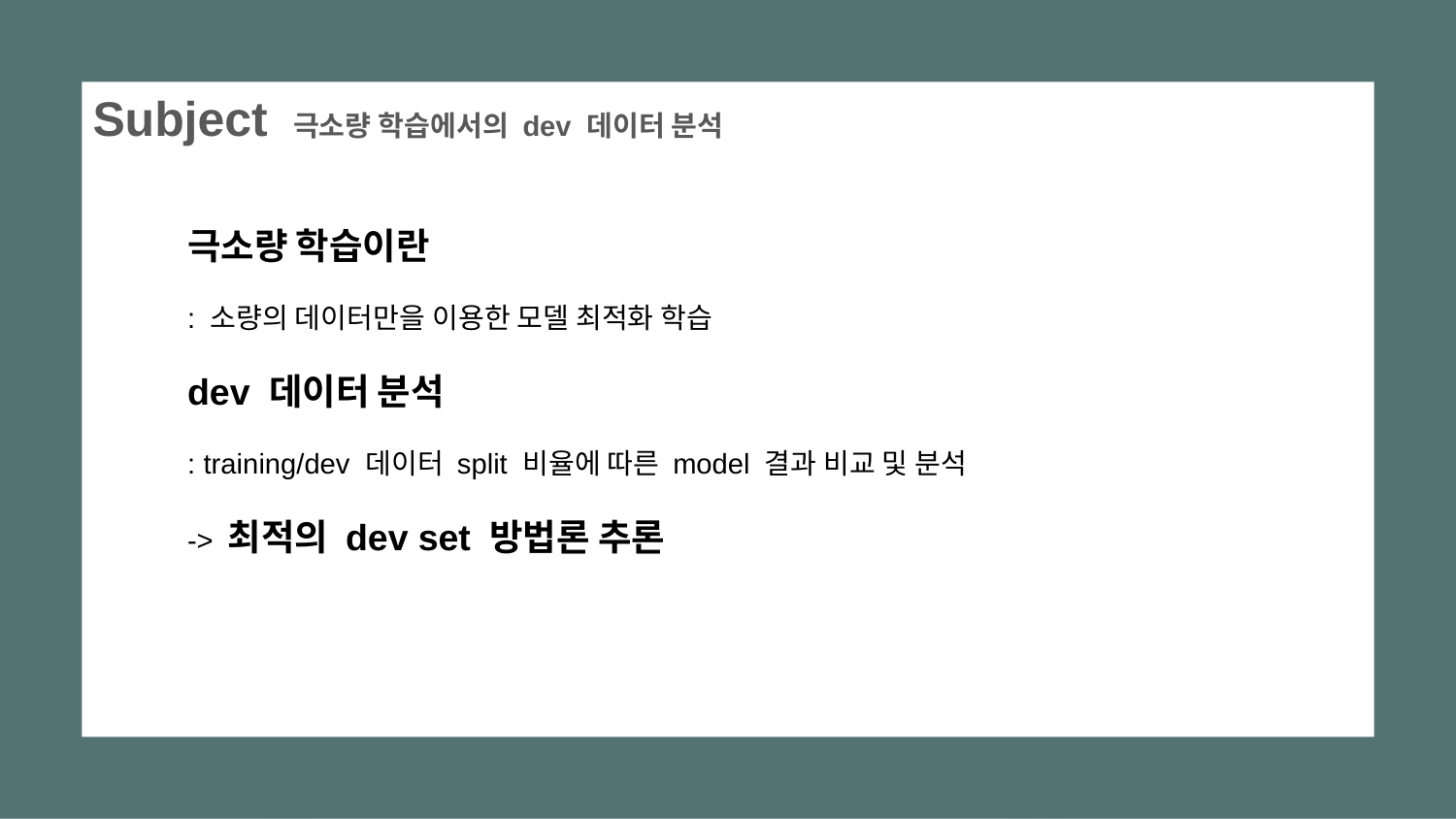

Subject 극소량 학습에서의 dev 데이터 분석
극소량 학습이란

: 소량의 데이터만을 이용한 모델 최적화 학습

dev 데이터 분석

: training/dev 데이터 split 비율에 따른 model 결과 비교 및 분석

-> 최적의 dev set 방법론 추론